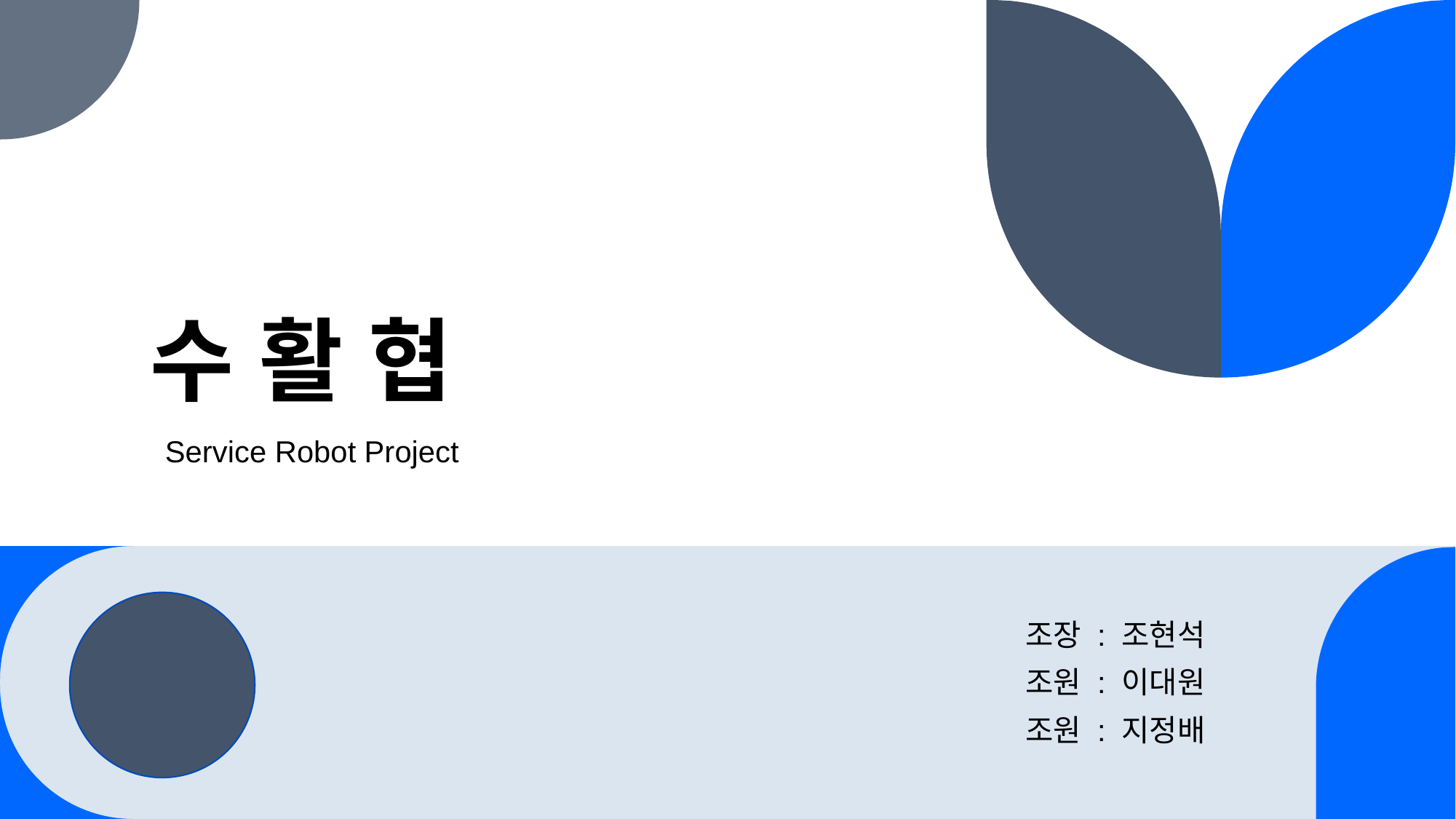

# 수 활 협
Service Robot Project
조장 : 조현석
조원 : 이대원
조원 : 지정배